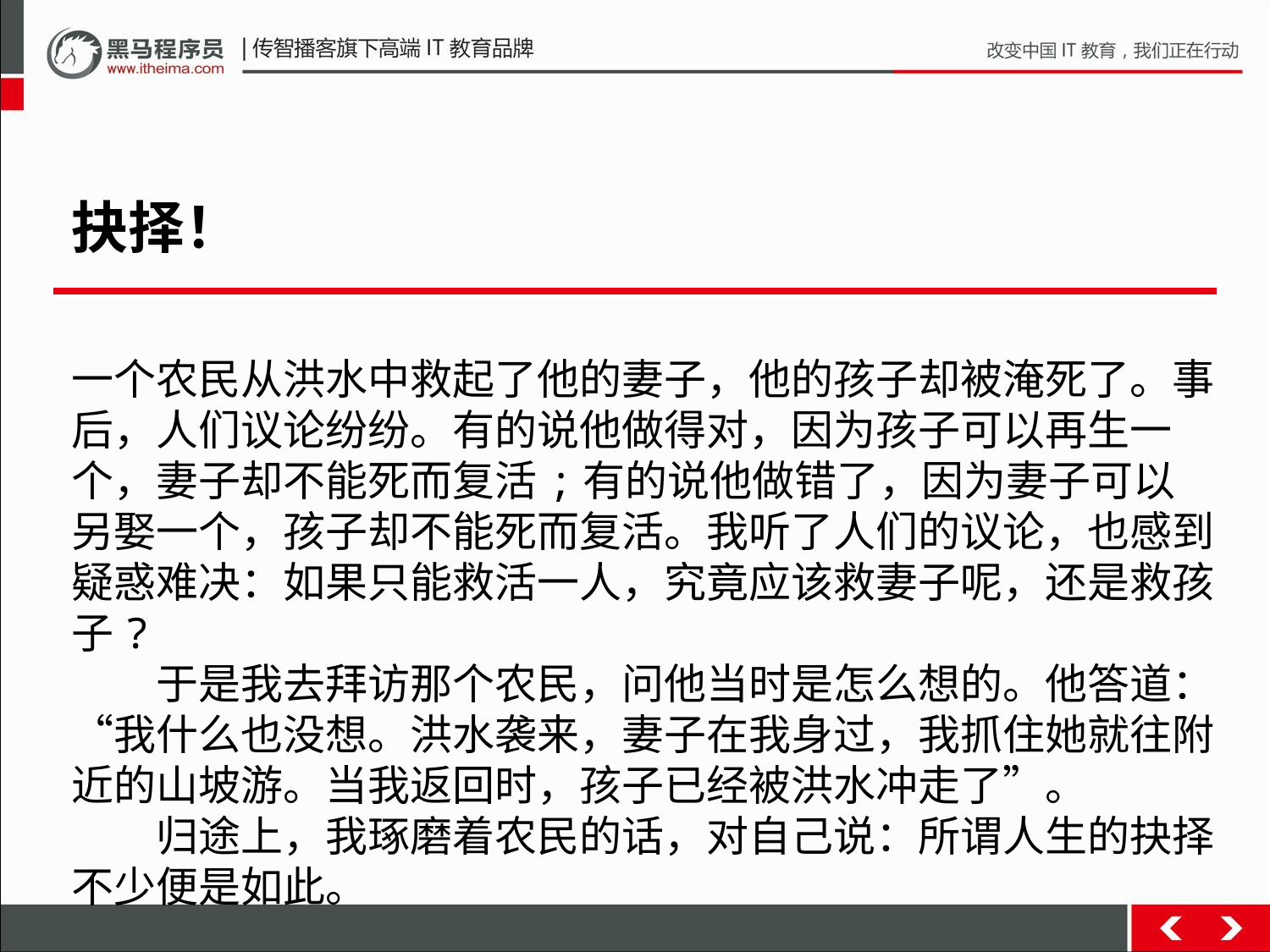

抉择！
一个农民从洪水中救起了他的妻子，他的孩子却被淹死了。事后，人们议论纷纷。有的说他做得对，因为孩子可以再生一个，妻子却不能死而复活;有的说他做错了，因为妻子可以另娶一个，孩子却不能死而复活。我听了人们的议论，也感到疑惑难决：如果只能救活一人，究竟应该救妻子呢，还是救孩子?
　　于是我去拜访那个农民，问他当时是怎么想的。他答道：“我什么也没想。洪水袭来，妻子在我身过，我抓住她就往附近的山坡游。当我返回时，孩子已经被洪水冲走了”。
　　归途上，我琢磨着农民的话，对自己说：所谓人生的抉择不少便是如此。